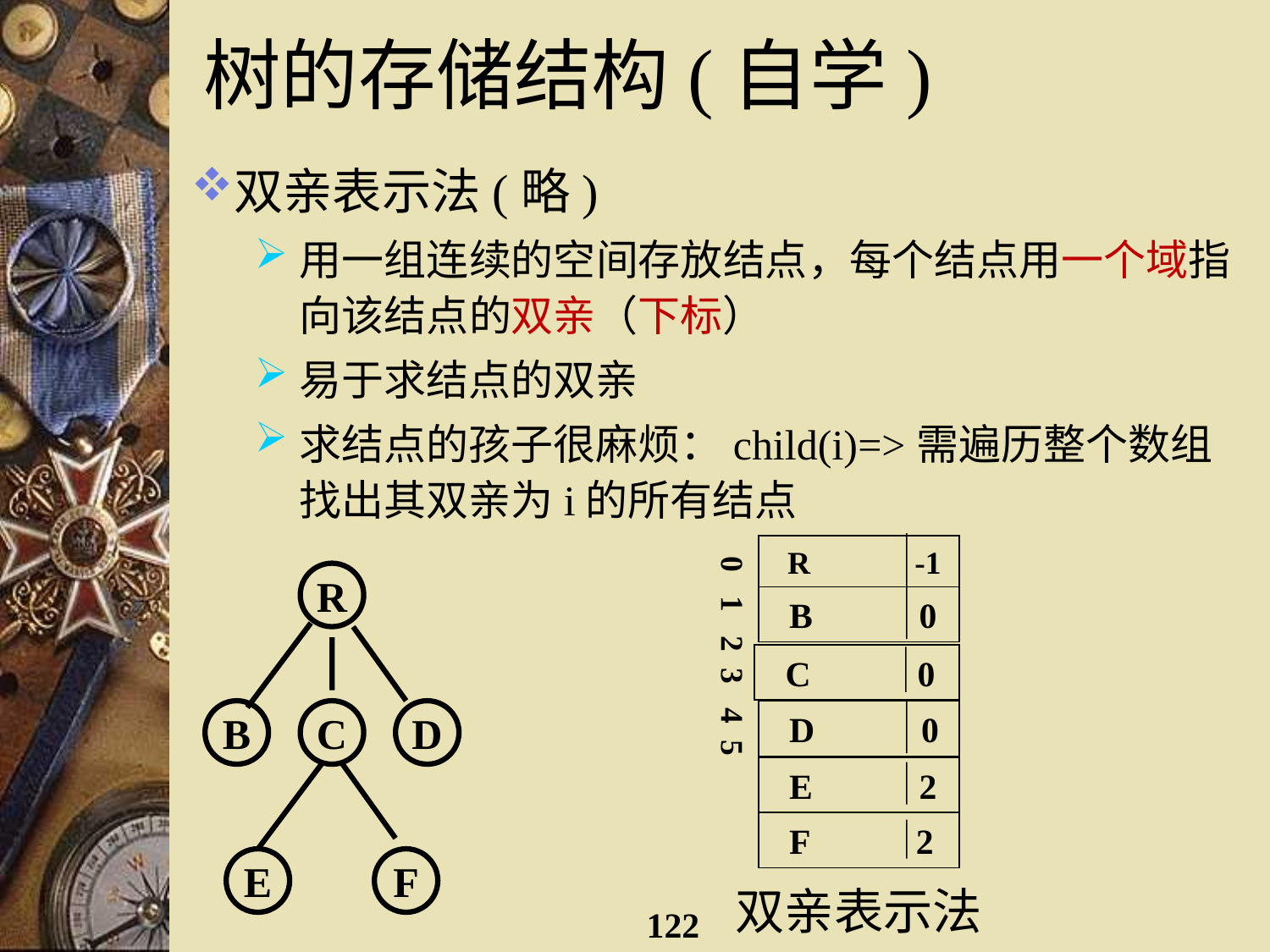

# 树的存储结构(自学)
双亲表示法(略)
用一组连续的空间存放结点，每个结点用一个域指向该结点的双亲（下标）
易于求结点的双亲
求结点的孩子很麻烦：child(i)=>需遍历整个数组找出其双亲为i的所有结点

  R             -1
0   1   2  3   4  5
  B            0

  C            0

  D            0

  E            2

  F            2

双亲表示法
R

B
C
D

E
F